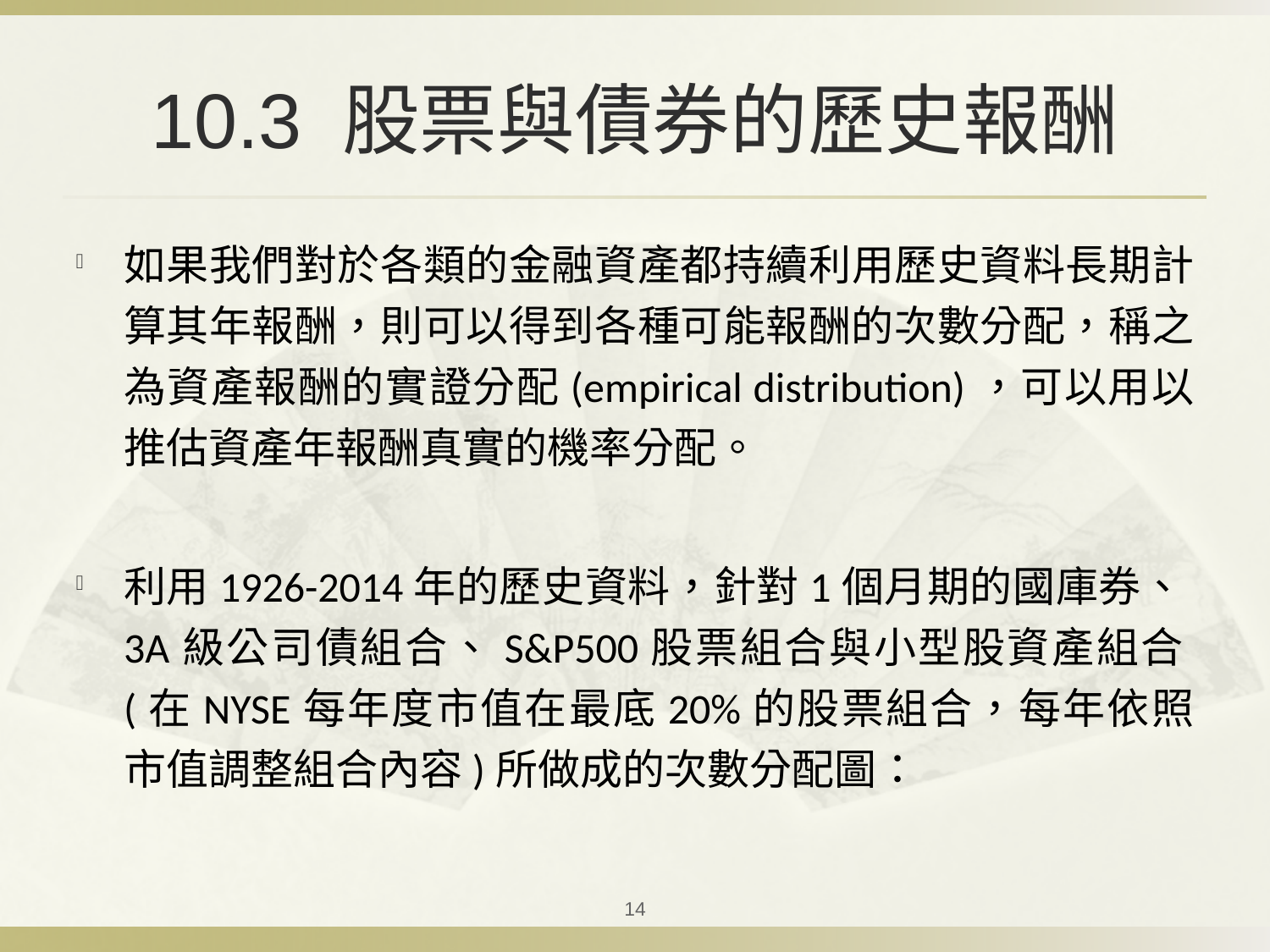

# 10.3 股票與債券的歷史報酬
如果我們對於各類的金融資產都持續利用歷史資料長期計算其年報酬，則可以得到各種可能報酬的次數分配，稱之為資產報酬的實證分配(empirical distribution)，可以用以推估資產年報酬真實的機率分配。

利用1926-2014年的歷史資料，針對1個月期的國庫券、3A級公司債組合、S&P500股票組合與小型股資產組合(在NYSE每年度市值在最底20%的股票組合，每年依照市值調整組合內容)所做成的次數分配圖：
14